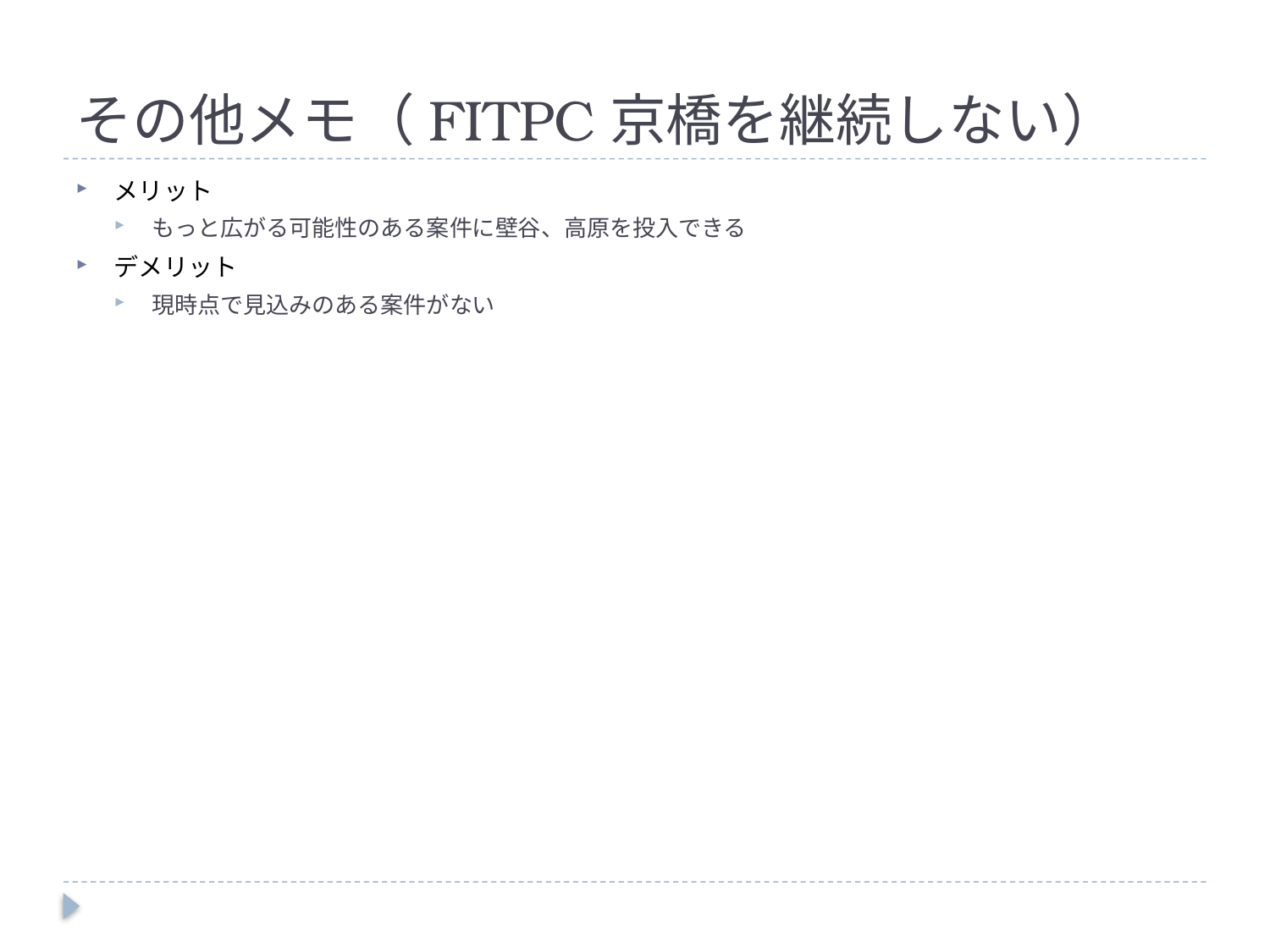

# その他メモ（FITPC京橋を継続しない）
メリット
もっと広がる可能性のある案件に壁谷、高原を投入できる
デメリット
現時点で見込みのある案件がない